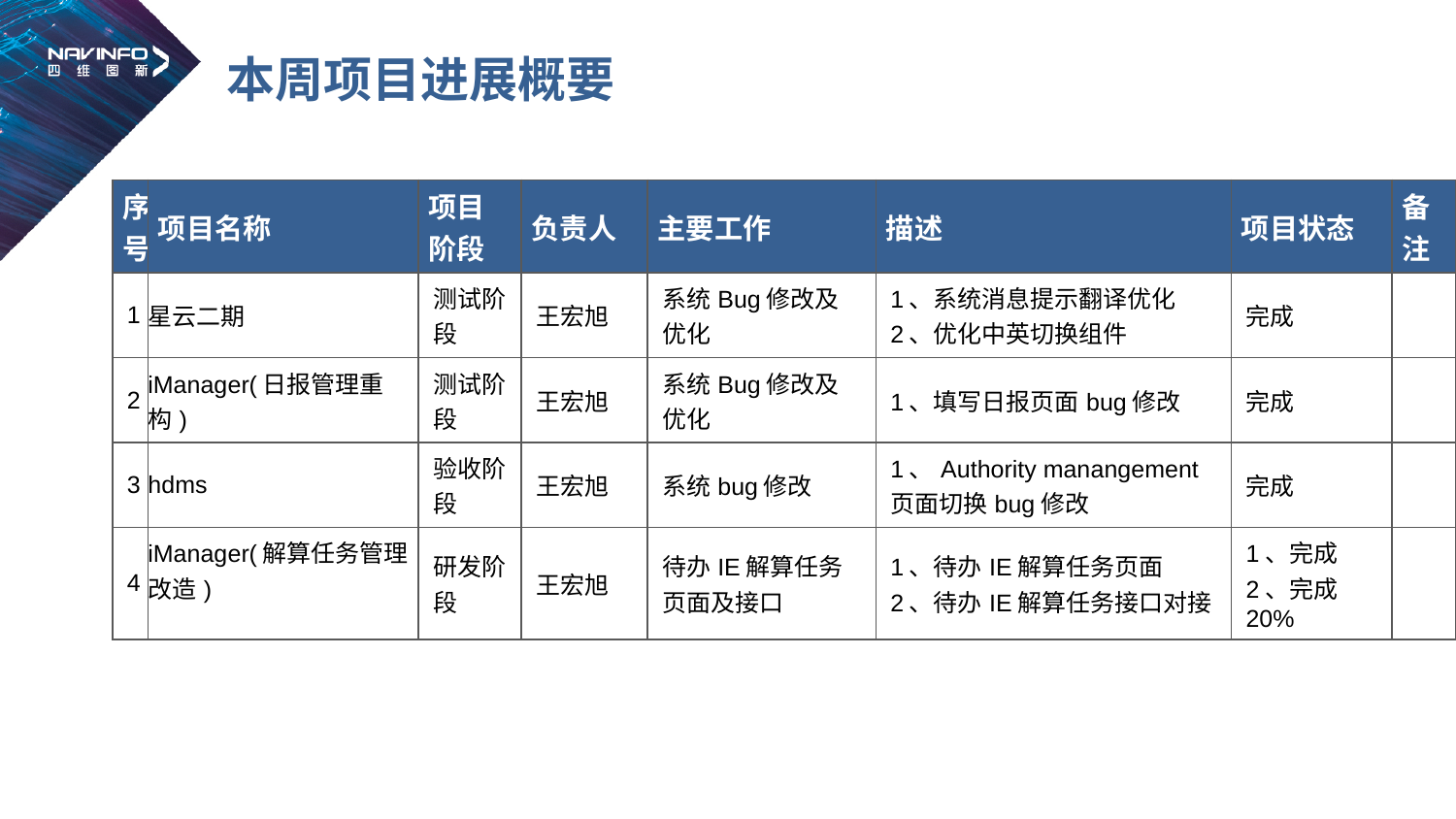

# 本周项目进展概要
| 序号 | 项目名称 | 项目阶段 | 负责人 | 主要工作 | 描述 | 项目状态 | 备注 |
| --- | --- | --- | --- | --- | --- | --- | --- |
| 1 | 星云二期 | 测试阶段 | 王宏旭 | 系统Bug修改及优化 | 1、系统消息提示翻译优化 2、优化中英切换组件 | 完成 |  |
| 2 | iManager(日报管理重构) | 测试阶段 | 王宏旭 | 系统Bug修改及优化 | 1、填写日报页面bug修改 | 完成 |  |
| 3 | hdms | 验收阶段 | 王宏旭 | 系统bug修改 | 1、Authority manangement页面切换bug修改 | 完成 |  |
| 4 | iManager(解算任务管理改造) | 研发阶段 | 王宏旭 | 待办IE解算任务页面及接口 | 1、待办IE解算任务页面 2、待办IE解算任务接口对接 | 1、完成 2、完成20% |  |